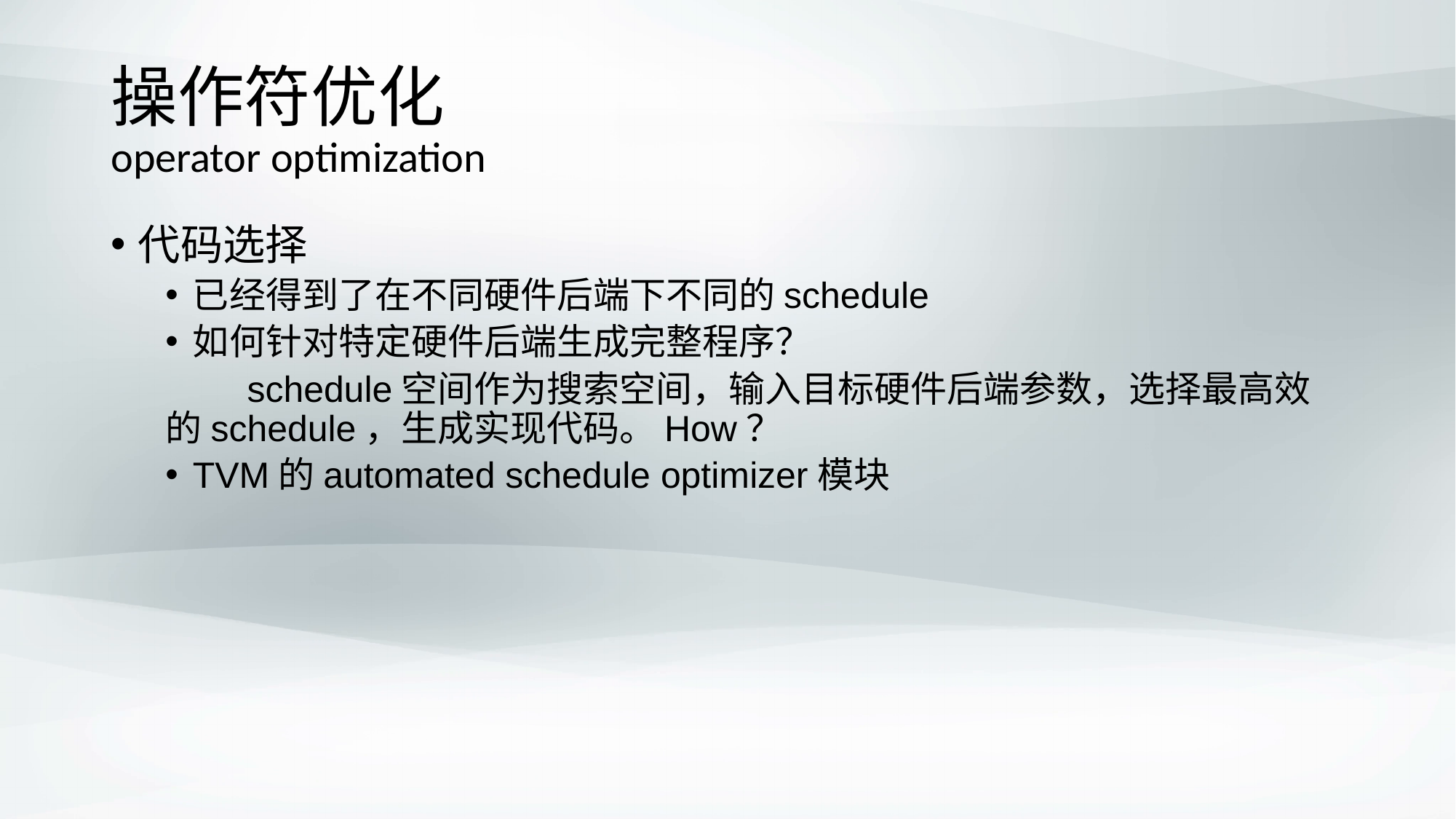

# 操作符优化 operator optimization
代码选择
已经得到了在不同硬件后端下不同的schedule
如何针对特定硬件后端生成完整程序？
        schedule空间作为搜索空间，输入目标硬件后端参数，选择最高效的schedule，生成实现代码。How？
TVM的automated schedule optimizer模块